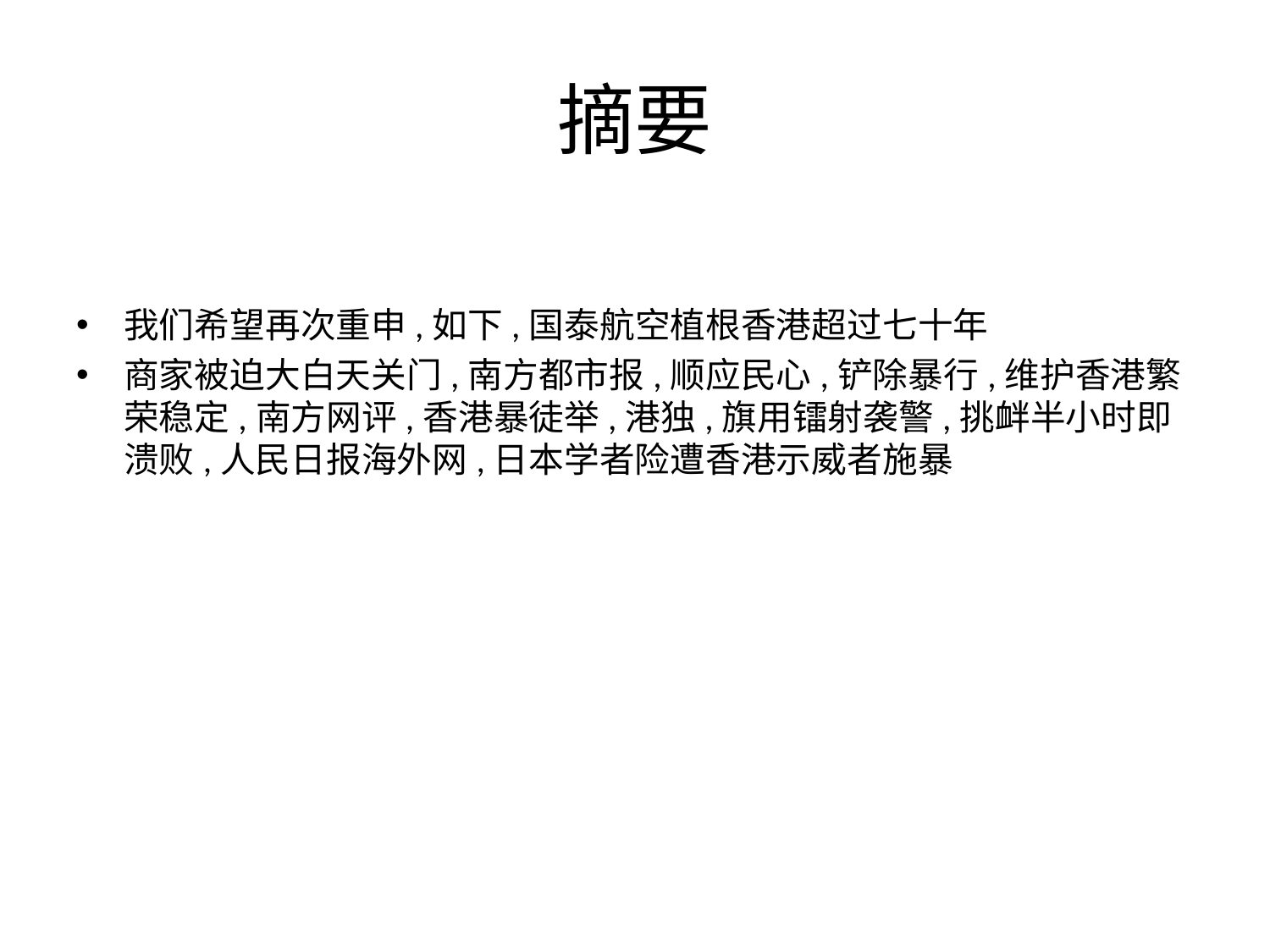

# 摘要

我们希望再次重申,如下,国泰航空植根香港超过七十年
商家被迫大白天关门,南方都市报,顺应民心,铲除暴行,维护香港繁荣稳定,南方网评,香港暴徒举,港独,旗用镭射袭警,挑衅半小时即溃败,人民日报海外网,日本学者险遭香港示威者施暴